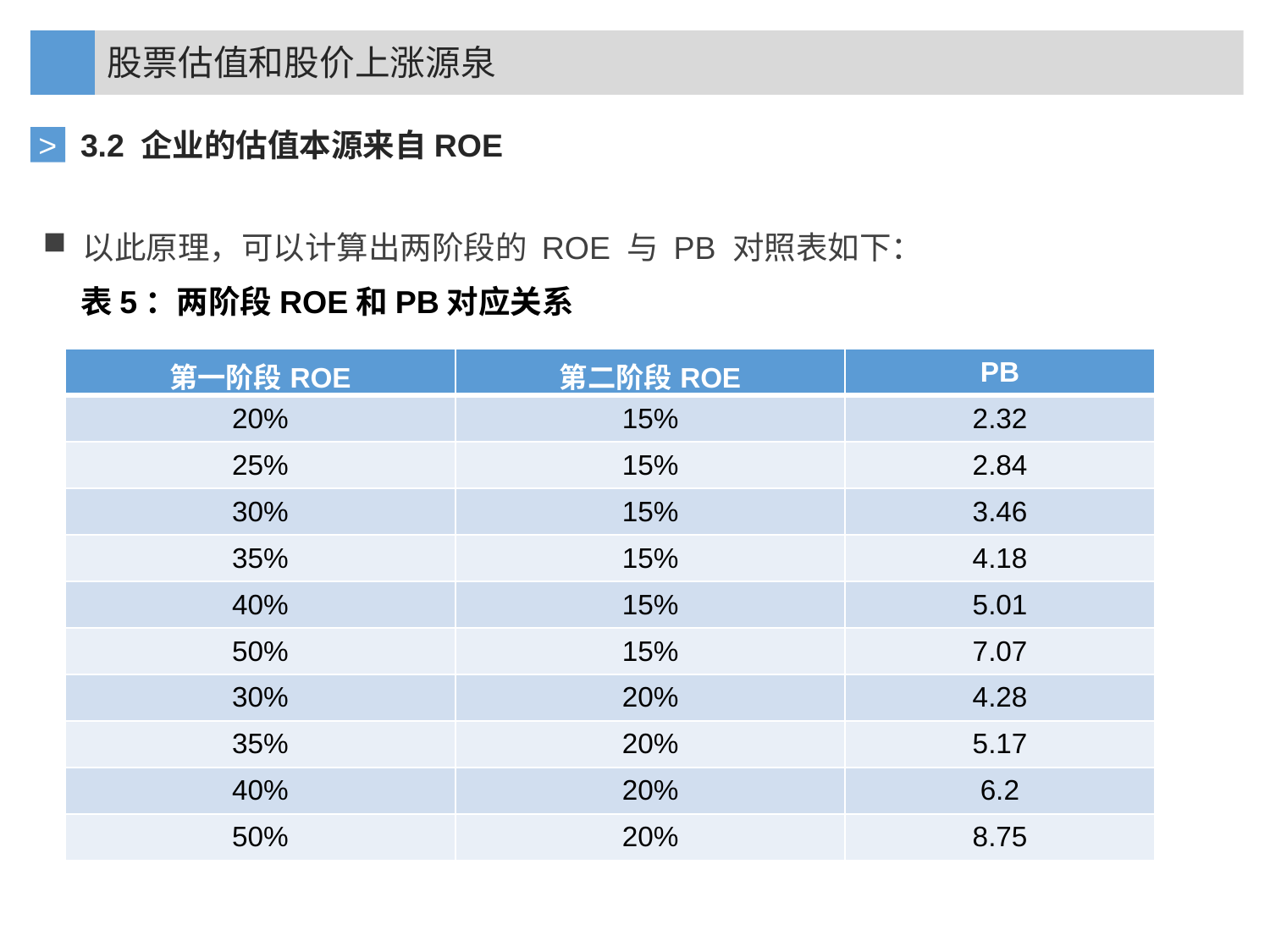

股票估值和股价上涨源泉
3.2 企业的估值本源来自ROE
>
以此原理，可以计算出两阶段的 ROE 与 PB 对照表如下：
表5：两阶段ROE和PB对应关系
| 第一阶段ROE | 第二阶段ROE | PB |
| --- | --- | --- |
| 20% | 15% | 2.32 |
| 25% | 15% | 2.84 |
| 30% | 15% | 3.46 |
| 35% | 15% | 4.18 |
| 40% | 15% | 5.01 |
| 50% | 15% | 7.07 |
| 30% | 20% | 4.28 |
| 35% | 20% | 5.17 |
| 40% | 20% | 6.2 |
| 50% | 20% | 8.75 |